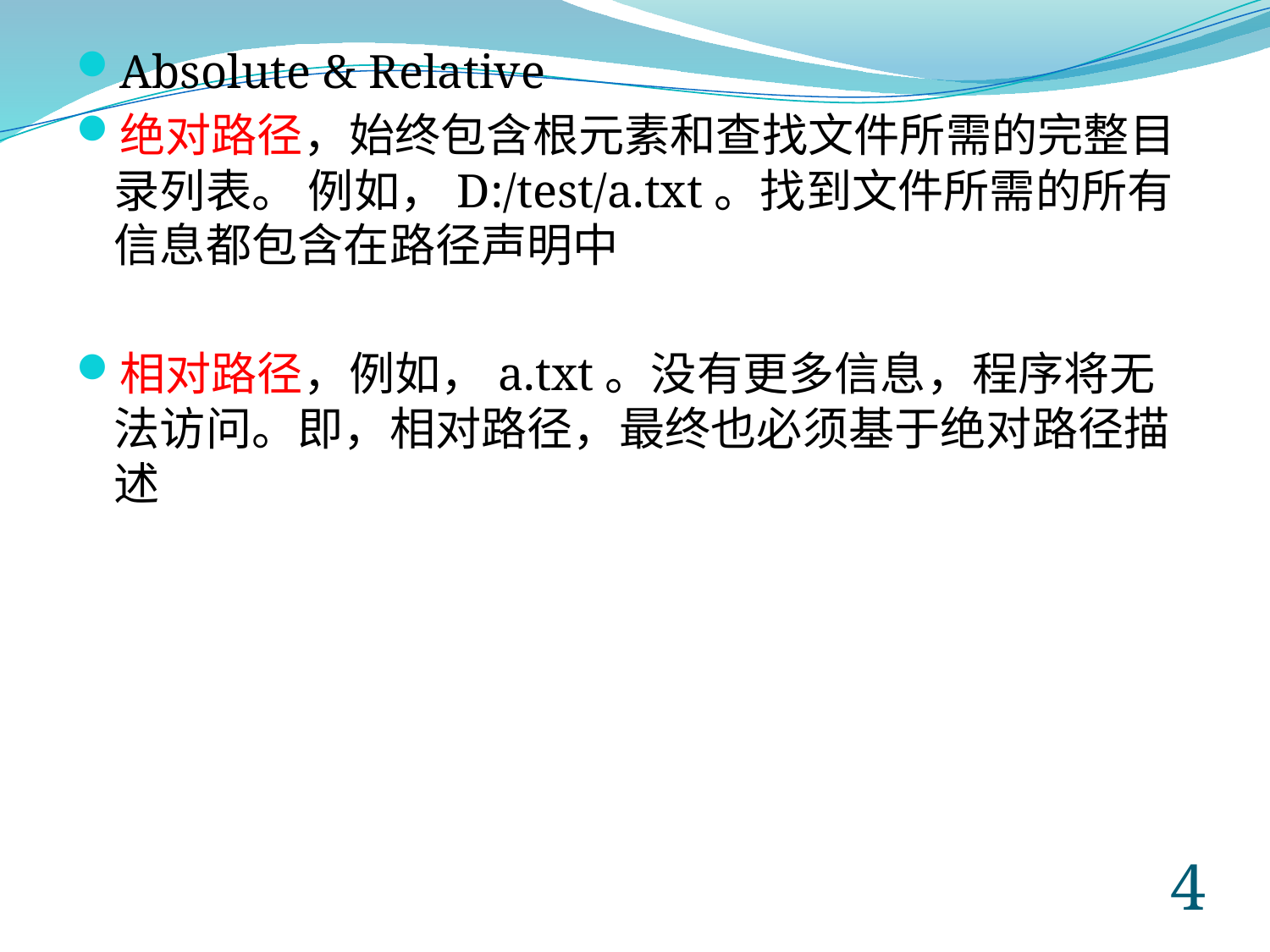

Absolute & Relative
绝对路径，始终包含根元素和查找文件所需的完整目录列表。 例如，D:/test/a.txt。找到文件所需的所有信息都包含在路径声明中

相对路径，例如，a.txt。没有更多信息，程序将无法访问。即，相对路径，最终也必须基于绝对路径描述

4